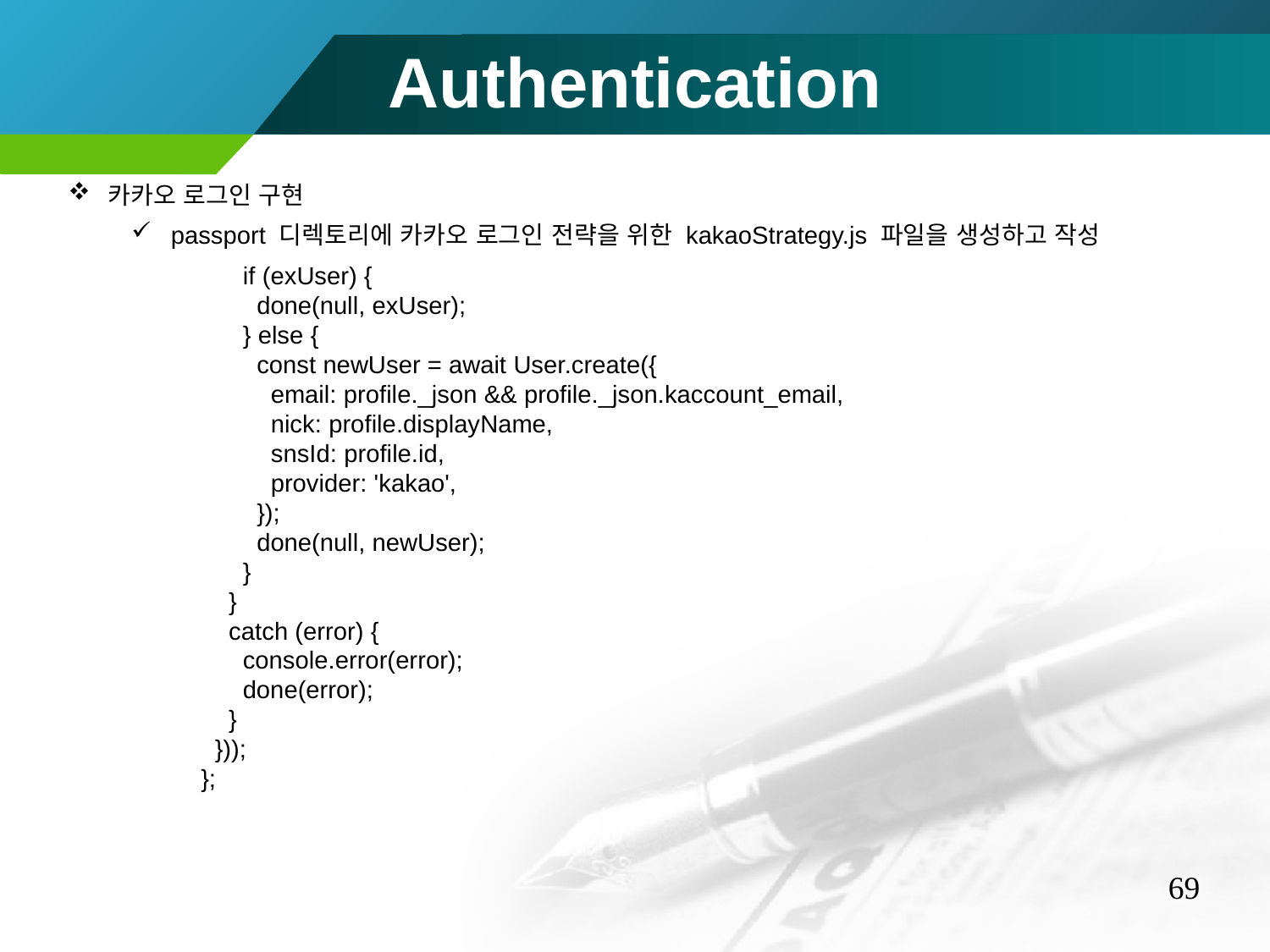

Authentication
카카오 로그인 구현
passport 디렉토리에 카카오 로그인 전략을 위한 kakaoStrategy.js 파일을 생성하고 작성
        if (exUser) {
          done(null, exUser);
        } else {
          const newUser = await User.create({
            email: profile._json && profile._json.kaccount_email,
            nick: profile.displayName,
            snsId: profile.id,
            provider: 'kakao',
          });
          done(null, newUser);
        }
      }
      catch (error) {
        console.error(error);
        done(error);
      }
    }));
  };

69